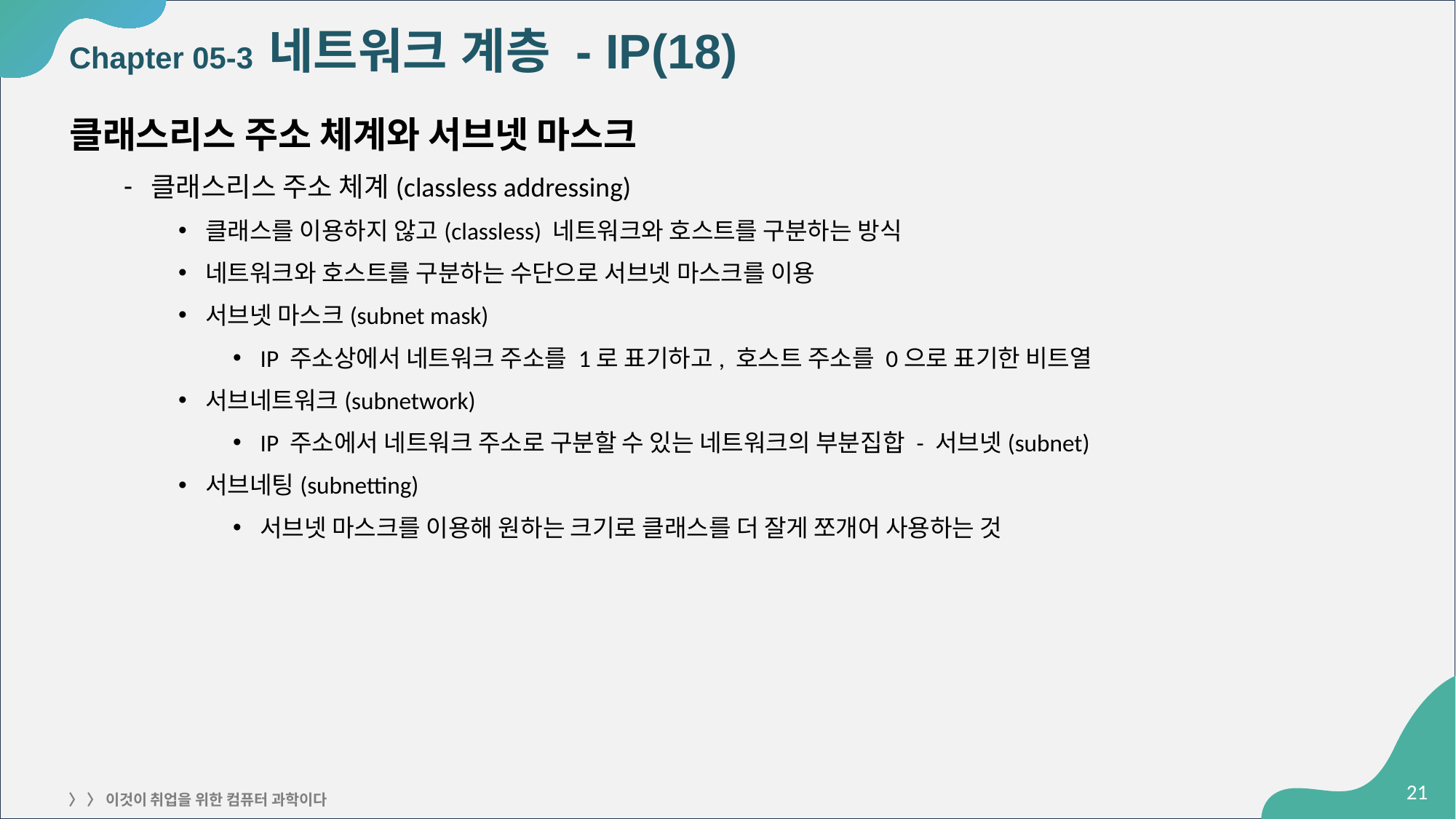

# Chapter 05-3 네트워크 계층 - IP(18)
클래스리스 주소 체계와 서브넷 마스크
클래스리스 주소 체계(classless addressing)
클래스를 이용하지 않고(classless) 네트워크와 호스트를 구분하는 방식
네트워크와 호스트를 구분하는 수단으로 서브넷 마스크를 이용
서브넷 마스크(subnet mask)
IP 주소상에서 네트워크 주소를 1로 표기하고, 호스트 주소를 0으로 표기한 비트열
서브네트워크(subnetwork)
IP 주소에서 네트워크 주소로 구분할 수 있는 네트워크의 부분집합 - 서브넷(subnet)
서브네팅(subnetting)
서브넷 마스크를 이용해 원하는 크기로 클래스를 더 잘게 쪼개어 사용하는 것
21
〉 〉 이것이 취업을 위한 컴퓨터 과학이다